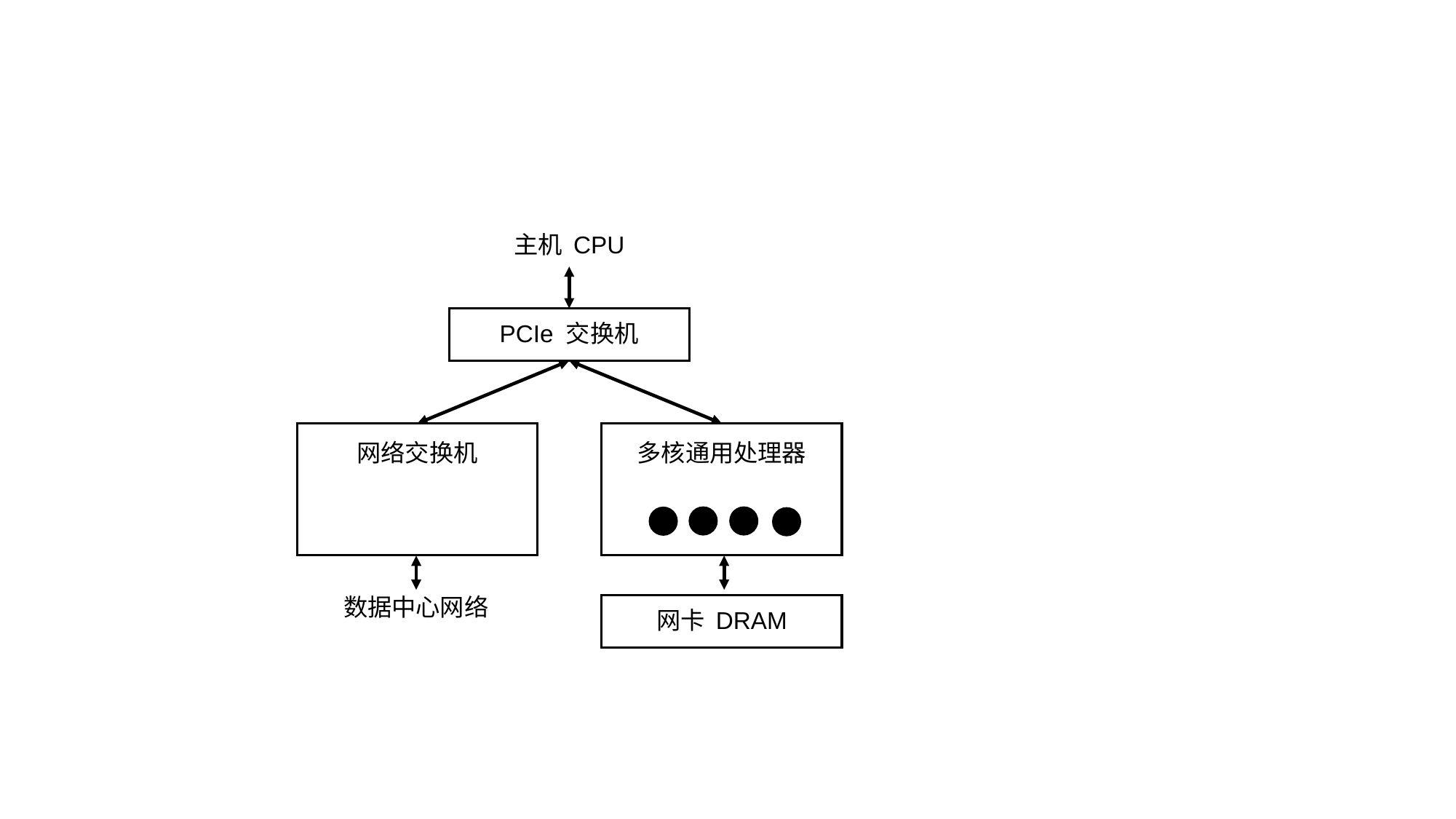

主机 CPU
PCIe 交换机
多核通用处理器

网络交换机

数据中心网络
网卡 DRAM